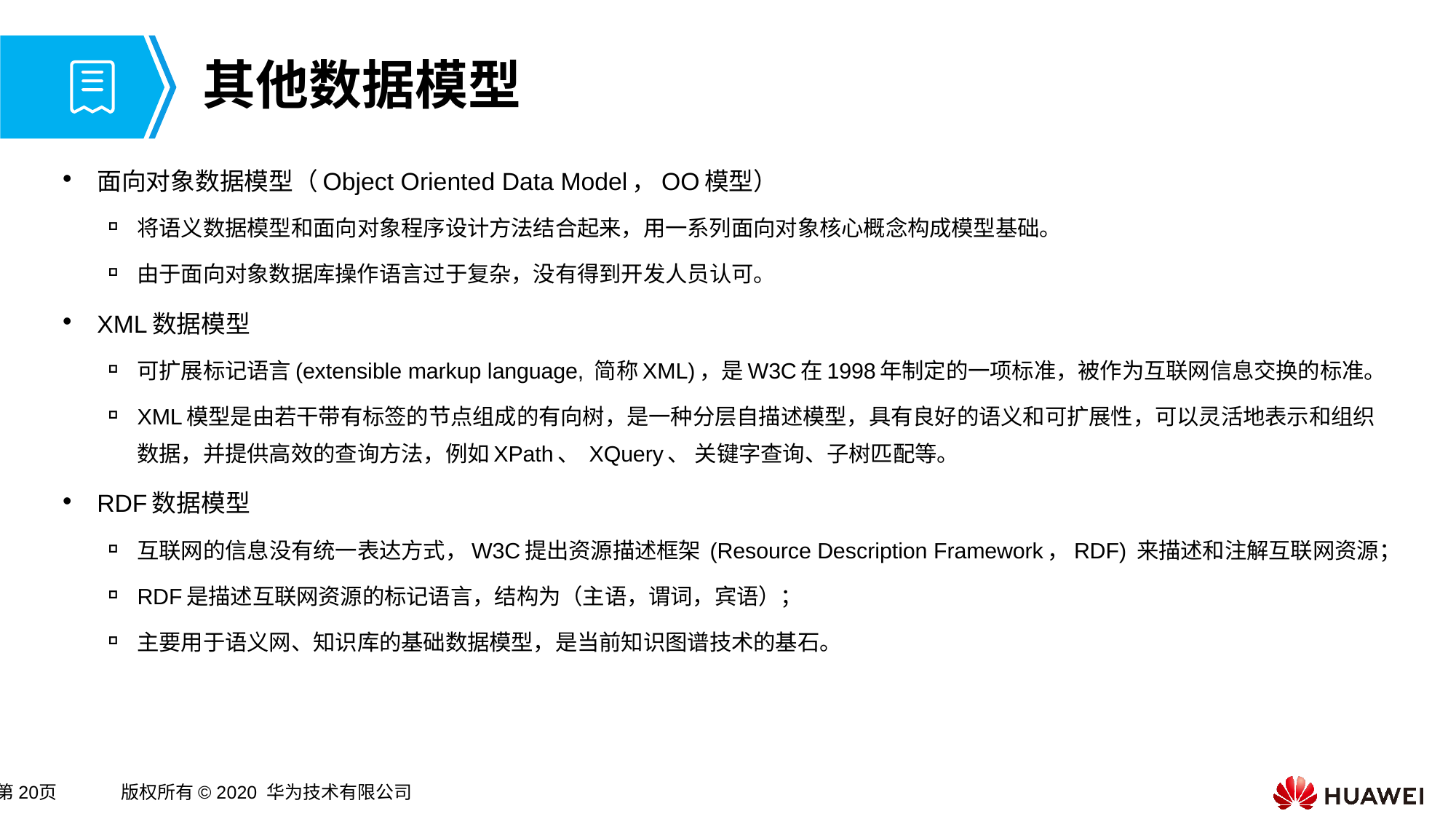

# 其他数据模型
面向对象数据模型（Object Oriented Data Model，OO模型）
将语义数据模型和面向对象程序设计方法结合起来，用一系列面向对象核心概念构成模型基础。
由于面向对象数据库操作语言过于复杂，没有得到开发人员认可。
XML数据模型
可扩展标记语言(extensible markup language, 简称XML)，是W3C在1998年制定的一项标准，被作为互联网信息交换的标准。
XML模型是由若干带有标签的节点组成的有向树，是一种分层自描述模型，具有良好的语义和可扩展性，可以灵活地表示和组织数据，并提供高效的查询方法，例如XPath、 XQuery、 关键字查询、子树匹配等。
RDF数据模型
互联网的信息没有统一表达方式，W3C提出资源描述框架 (Resource Description Framework，RDF) 来描述和注解互联网资源；
RDF是描述互联网资源的标记语言，结构为（主语，谓词，宾语）；
主要用于语义网、知识库的基础数据模型，是当前知识图谱技术的基石。

Text
Text
Text
Text
Text
Text
Text
Text
Text
Text
Text
Text
Text
Text
Text
Text
Text
Text
Text
Text
Text
Text
Text
Text
Text
Text
Text
Text
Text
Text
Text
Text
Text
Text
Text
Text
Text
Text
Text
Text
Text
Text
Text
Text
Text
Text